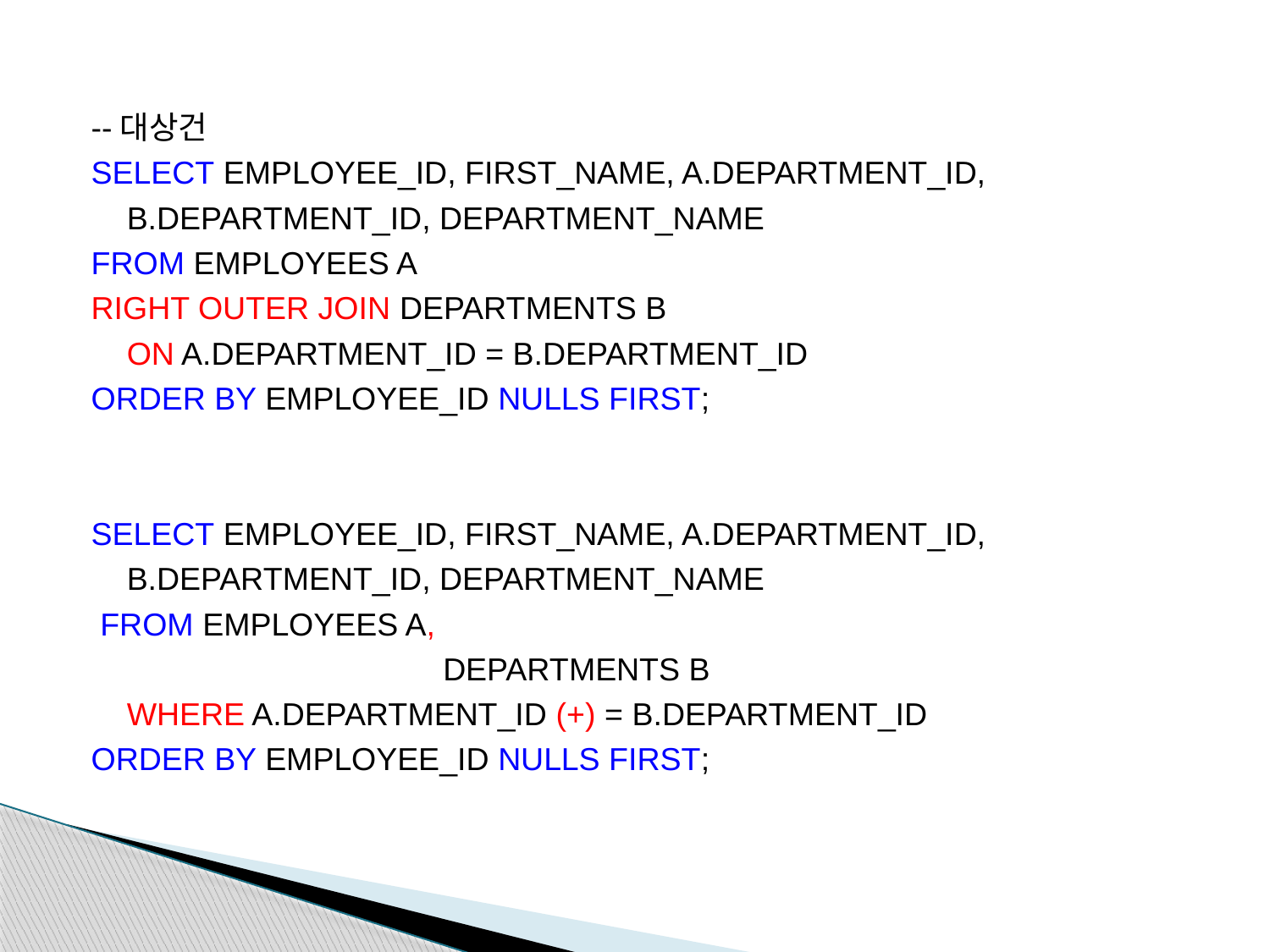

--대상건
SELECT EMPLOYEE_ID, FIRST_NAME, A.DEPARTMENT_ID,
	B.DEPARTMENT_ID, DEPARTMENT_NAME
FROM EMPLOYEES A
RIGHT OUTER JOIN DEPARTMENTS B
	ON A.DEPARTMENT_ID = B.DEPARTMENT_ID
ORDER BY EMPLOYEE_ID NULLS FIRST;

SELECT EMPLOYEE_ID, FIRST_NAME, A.DEPARTMENT_ID,
	B.DEPARTMENT_ID, DEPARTMENT_NAME
 FROM EMPLOYEES A,
			       DEPARTMENTS B
	WHERE A.DEPARTMENT_ID (+) = B.DEPARTMENT_ID
ORDER BY EMPLOYEE_ID NULLS FIRST;